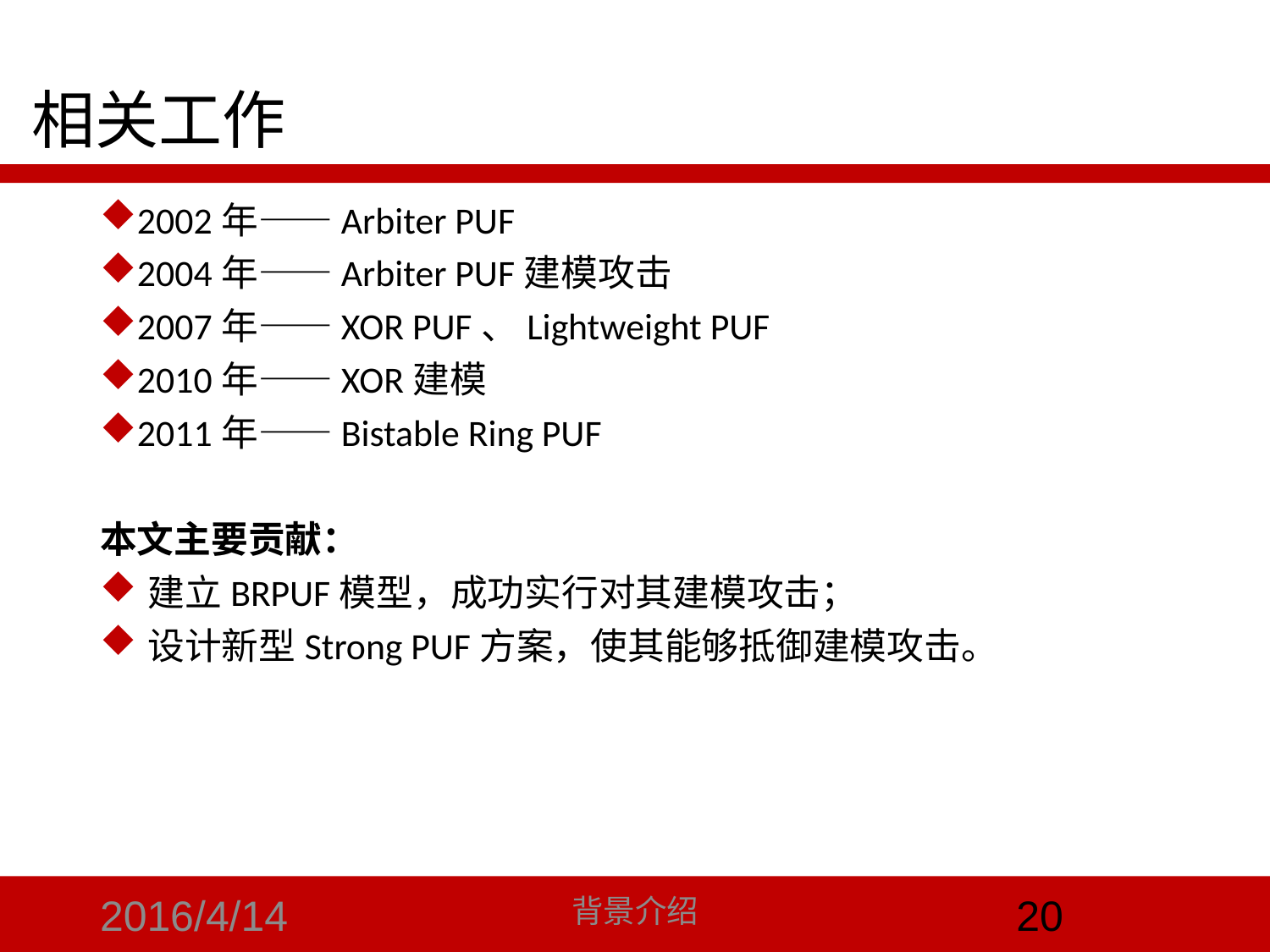

# 相关工作
2002年——Arbiter PUF
2004年——Arbiter PUF建模攻击
2007年——XOR PUF、Lightweight PUF
2010年——XOR建模
2011年——Bistable Ring PUF

本文主要贡献：
建立BRPUF模型，成功实行对其建模攻击；
设计新型Strong PUF方案，使其能够抵御建模攻击。

2016/4/14
背景介绍
20